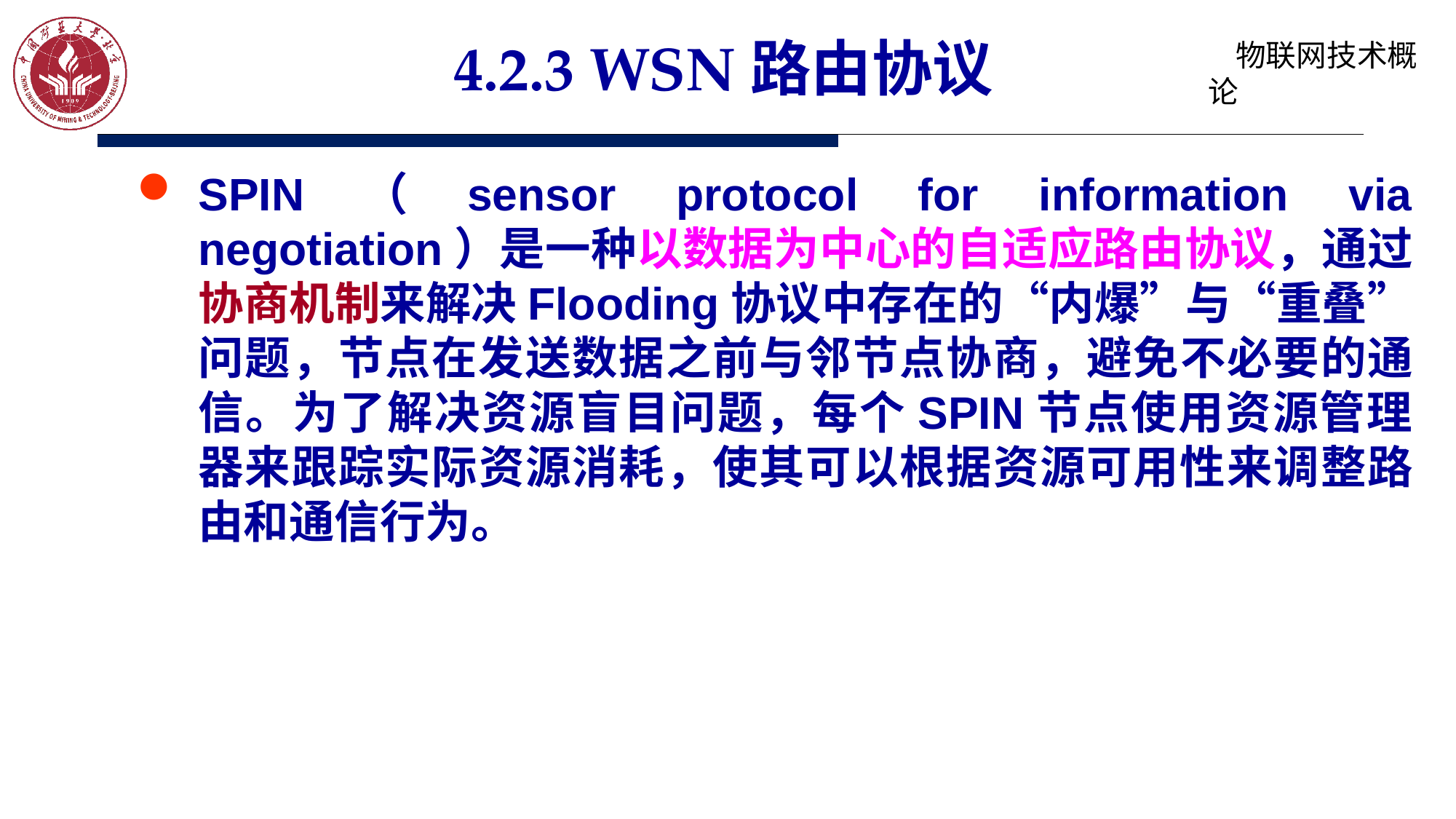

# 4.2.3 WSN路由协议
SPIN（sensor protocol for information via negotiation）是一种以数据为中心的自适应路由协议，通过协商机制来解决Flooding协议中存在的“内爆”与“重叠”问题，节点在发送数据之前与邻节点协商，避免不必要的通信。为了解决资源盲目问题，每个SPIN节点使用资源管理器来跟踪实际资源消耗，使其可以根据资源可用性来调整路由和通信行为。